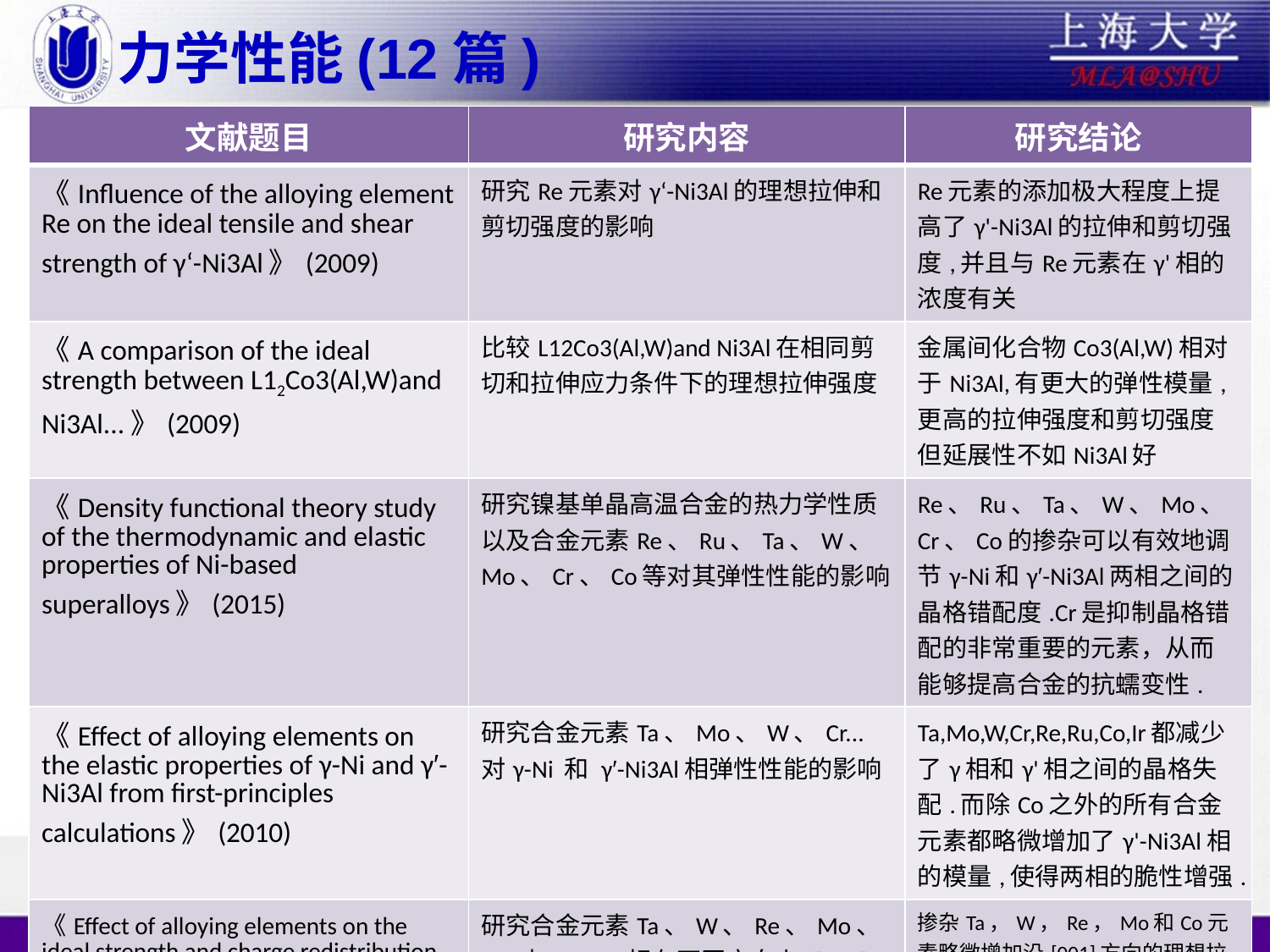

# 力学性能(12篇)
| 文献题目 | 研究内容 | 研究结论 |
| --- | --- | --- |
| 《Influence of the alloying element Re on the ideal tensile and shear strength of γ‘-Ni3Al》(2009) | 研究Re元素对γ‘-Ni3Al的理想拉伸和剪切强度的影响 | Re元素的添加极大程度上提高了γ'-Ni3Al的拉伸和剪切强度,并且与Re元素在γ'相的浓度有关 |
| 《A comparison of the ideal strength between L12Co3(Al,W)and Ni3Al...》(2009) | 比较L12Co3(Al,W)and Ni3Al在相同剪切和拉伸应力条件下的理想拉伸强度 | 金属间化合物Co3(Al,W)相对于Ni3Al,有更大的弹性模量,更高的拉伸强度和剪切强度但延展性不如Ni3Al好 |
| 《Density functional theory study of the thermodynamic and elastic properties of Ni-based superalloys》(2015) | 研究镍基单晶高温合金的热力学性质以及合金元素Re、Ru、Ta、W、Mo、Cr、Co等对其弹性性能的影响 | Re、Ru、Ta、W、Mo、Cr、Co的掺杂可以有效地调节γ-Ni和γ′-Ni3Al两相之间的晶格错配度.Cr是抑制晶格错配的非常重要的元素，从而能够提高合金的抗蠕变性. |
| 《Effect of alloying elements on the elastic properties of γ-Ni and γ′-Ni3Al from first-principles calculations》(2010) | 研究合金元素Ta、Mo、W、Cr...对γ-Ni 和 γ′-Ni3Al相弹性性能的影响 | Ta,Mo,W,Cr,Re,Ru,Co,Ir都减少了γ相和γ'相之间的晶格失配.而除Co之外的所有合金元素都略微增加了γ'-Ni3Al相的模量,使得两相的脆性增强. |
| 《Effect of alloying elements on the ideal strength and charge redistribution of γ‘-Ni3Al: a first-principles study of tensile deformation》(2016) | 研究合金元素Ta、W、Re、Mo、Co对γ′-Ni3Al相在不同方向上([001],[110],[111])拉伸强度的影响 | 掺杂Ta，W，Re，Mo和Co元素略微增加沿[001]方向的理想拉伸强度,沿[111]张力方向下理想拉伸强度减少.然而沿[110]方向的理想拉伸强度都提高了. |